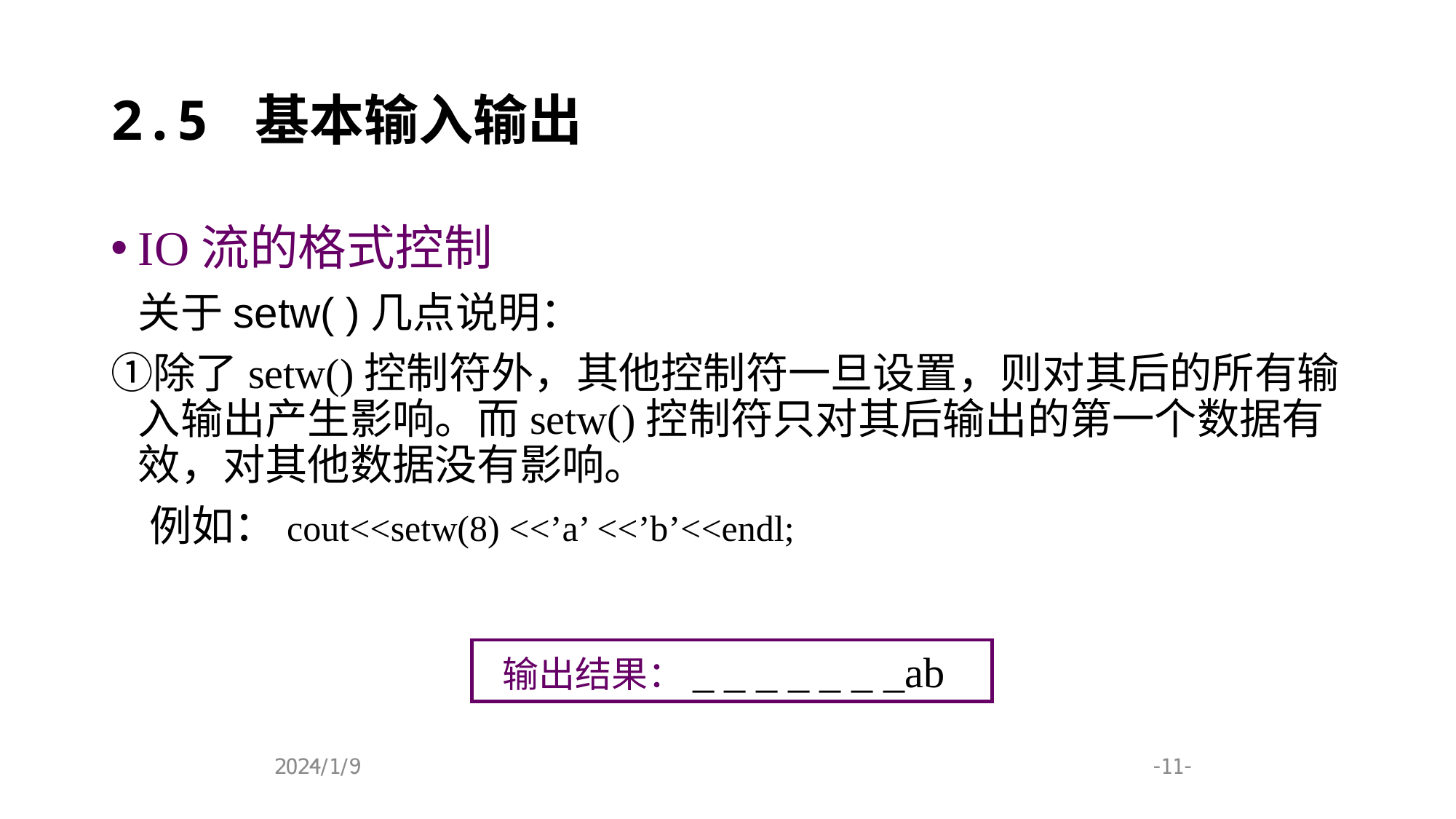

# 2.5 基本输入输出
IO流的格式控制
	关于setw( )几点说明：
除了setw()控制符外，其他控制符一旦设置，则对其后的所有输入输出产生影响。而setw()控制符只对其后输出的第一个数据有效，对其他数据没有影响。
   例如：cout<<setw(8) <<’a’ <<’b’<<endl;

 输出结果：_ _ _ _ _ _ _ab
2024/1/9
-11-